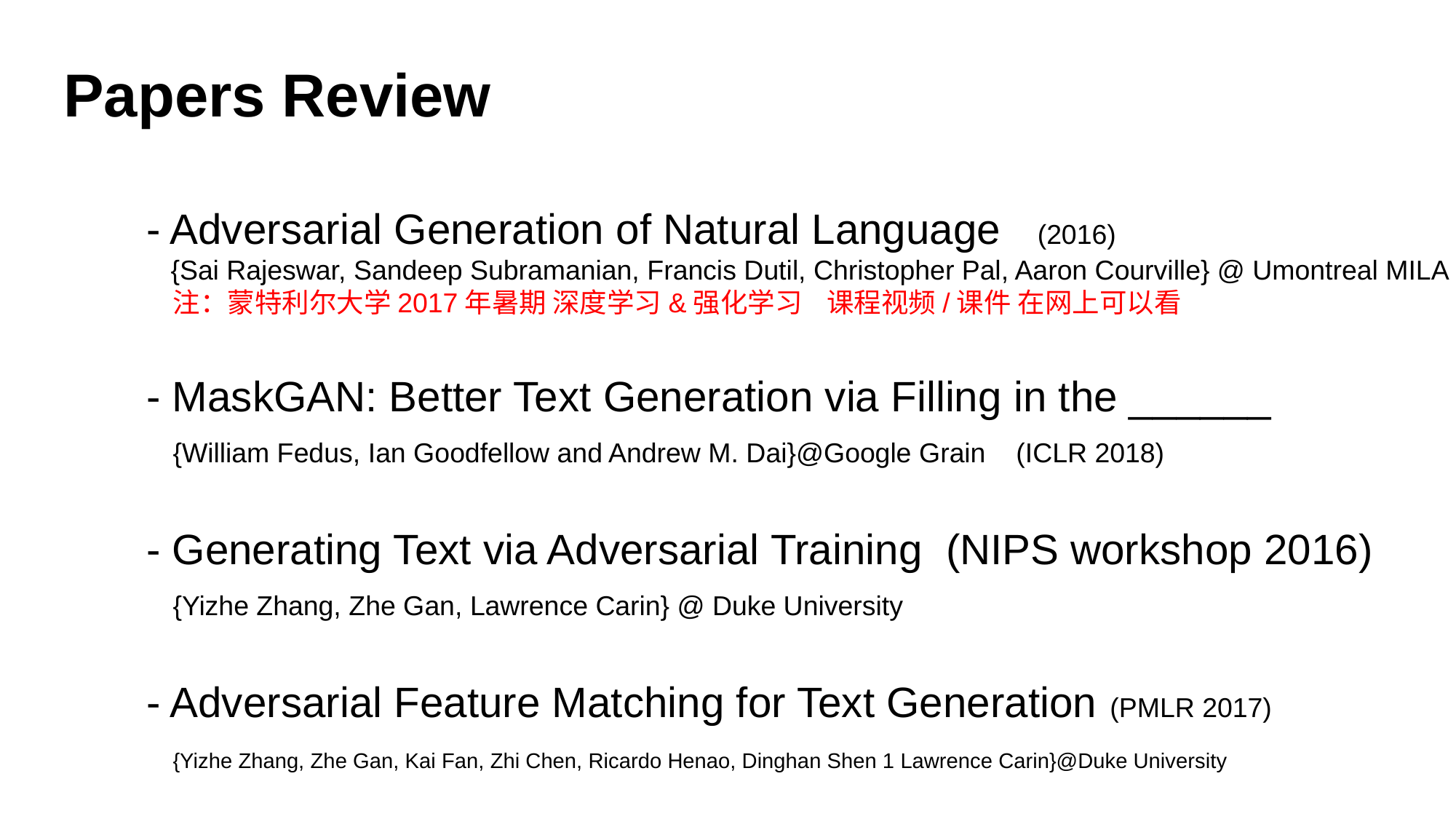

Papers Review

       - Adversarial Generation of Natural Language   (2016)
              {Sai Rajeswar, Sandeep Subramanian, Francis Dutil, Christopher Pal, Aaron Courville} @ Umontreal MILA
	注：蒙特利尔大学2017年暑期 深度学习&强化学习    课程视频/课件 在网上可以看

       - MaskGAN: Better Text Generation via Filling in the ______
	{William Fedus, Ian Goodfellow and Andrew M. Dai}@Google Grain    (ICLR 2018)

       - Generating Text via Adversarial Training  (NIPS workshop 2016)
	{Yizhe Zhang, Zhe Gan, Lawrence Carin} @ Duke University

       - Adversarial Feature Matching for Text Generation (PMLR 2017)
	{Yizhe Zhang, Zhe Gan, Kai Fan, Zhi Chen, Ricardo Henao, Dinghan Shen 1 Lawrence Carin}@Duke University